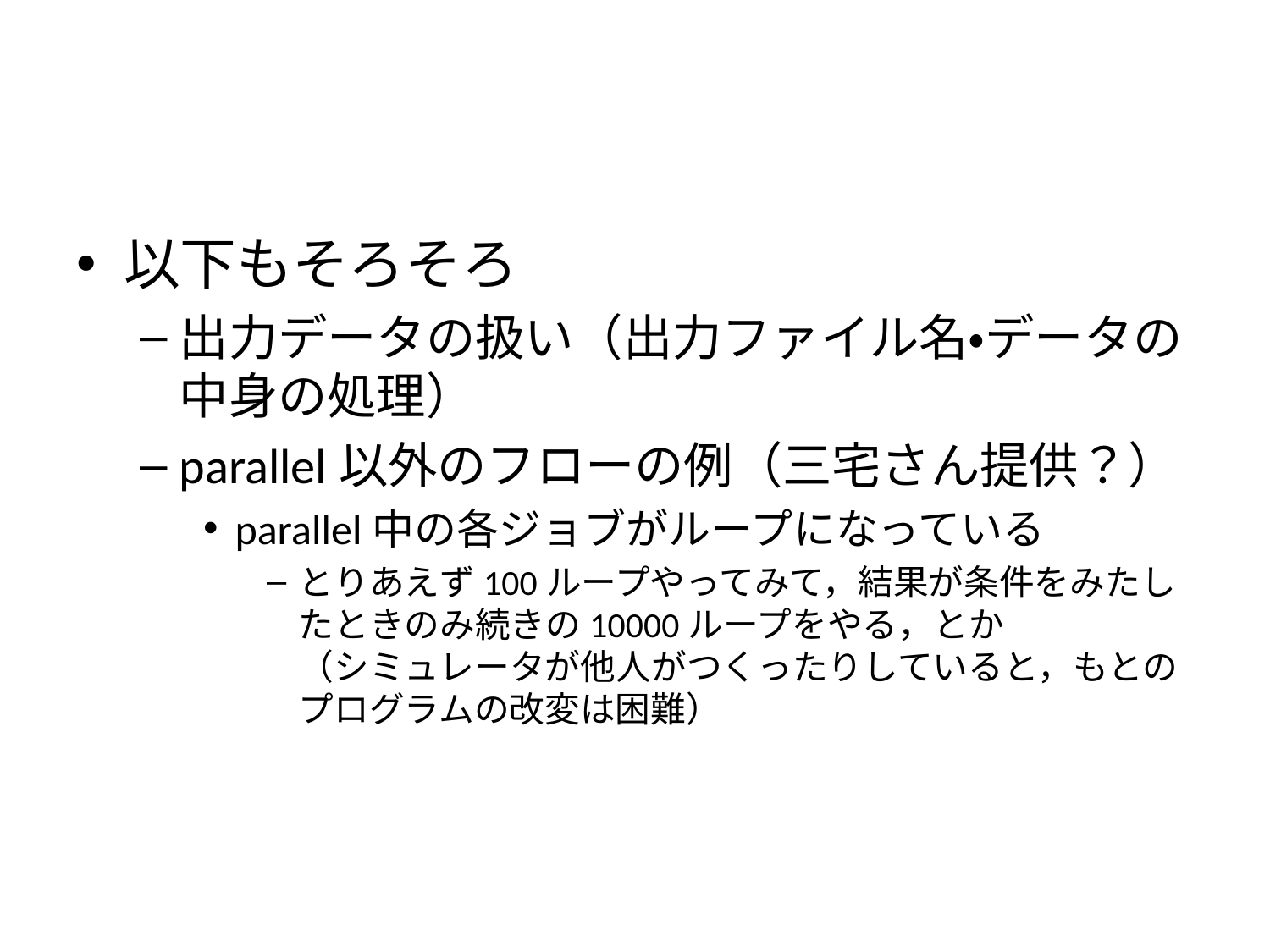

#
以下もそろそろ
出力データの扱い（出力ファイル名・データの中身の処理）
parallel以外のフローの例（三宅さん提供？）
parallel中の各ジョブがループになっている
とりあえず100ループやってみて，結果が条件をみたしたときのみ続きの10000ループをやる，とか
（シミュレータが他人がつくったりしていると，もとのプログラムの改変は困難）